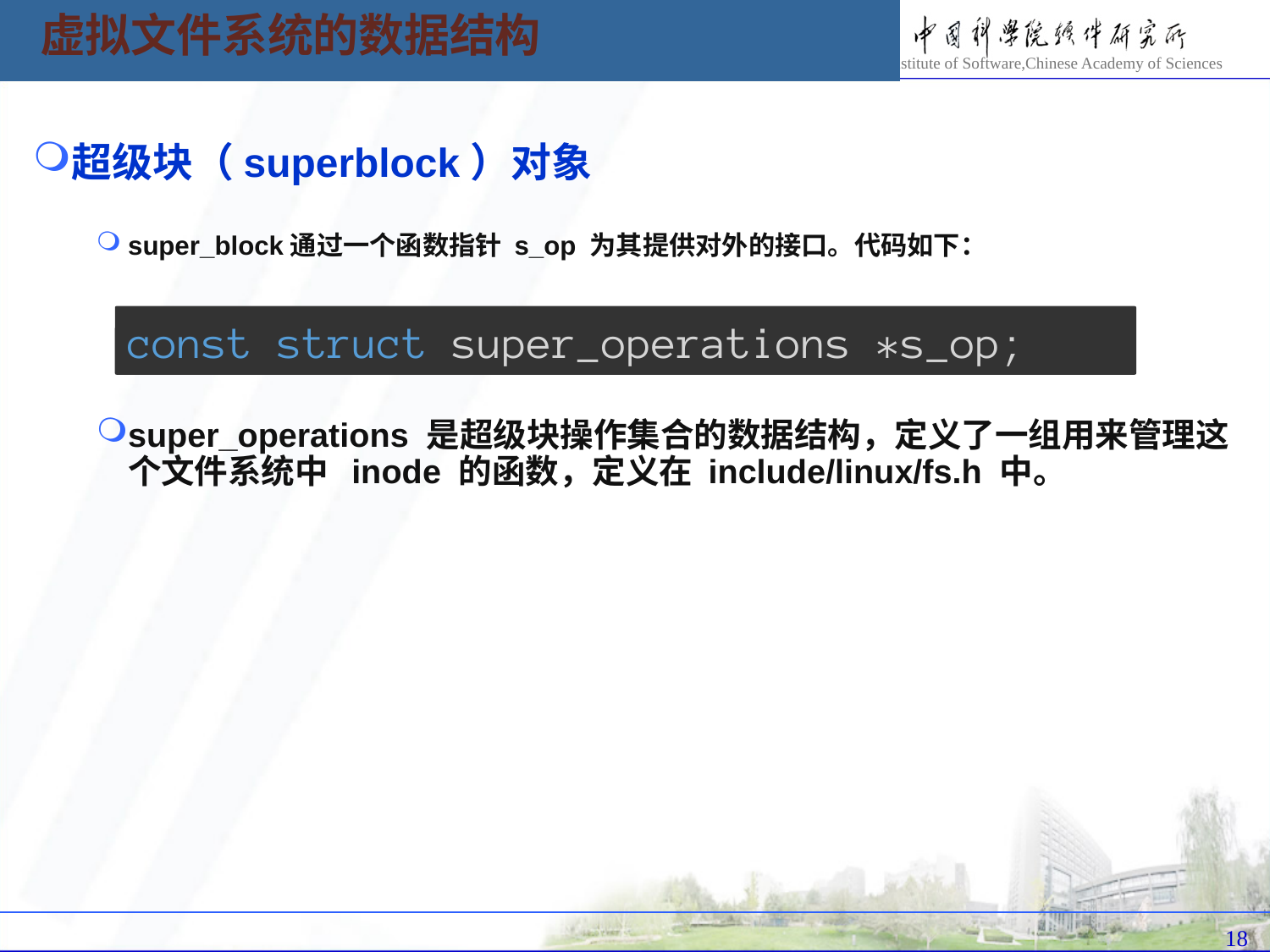

虚拟文件系统的数据结构
超级块（superblock）对象

super_block通过一个函数指针 s_op 为其提供对外的接口。代码如下：

super_operations 是超级块操作集合的数据结构，定义了一组用来管理这个文件系统中  inode 的函数，定义在 include/linux/fs.h 中。

const struct super_operations *s_op;
18